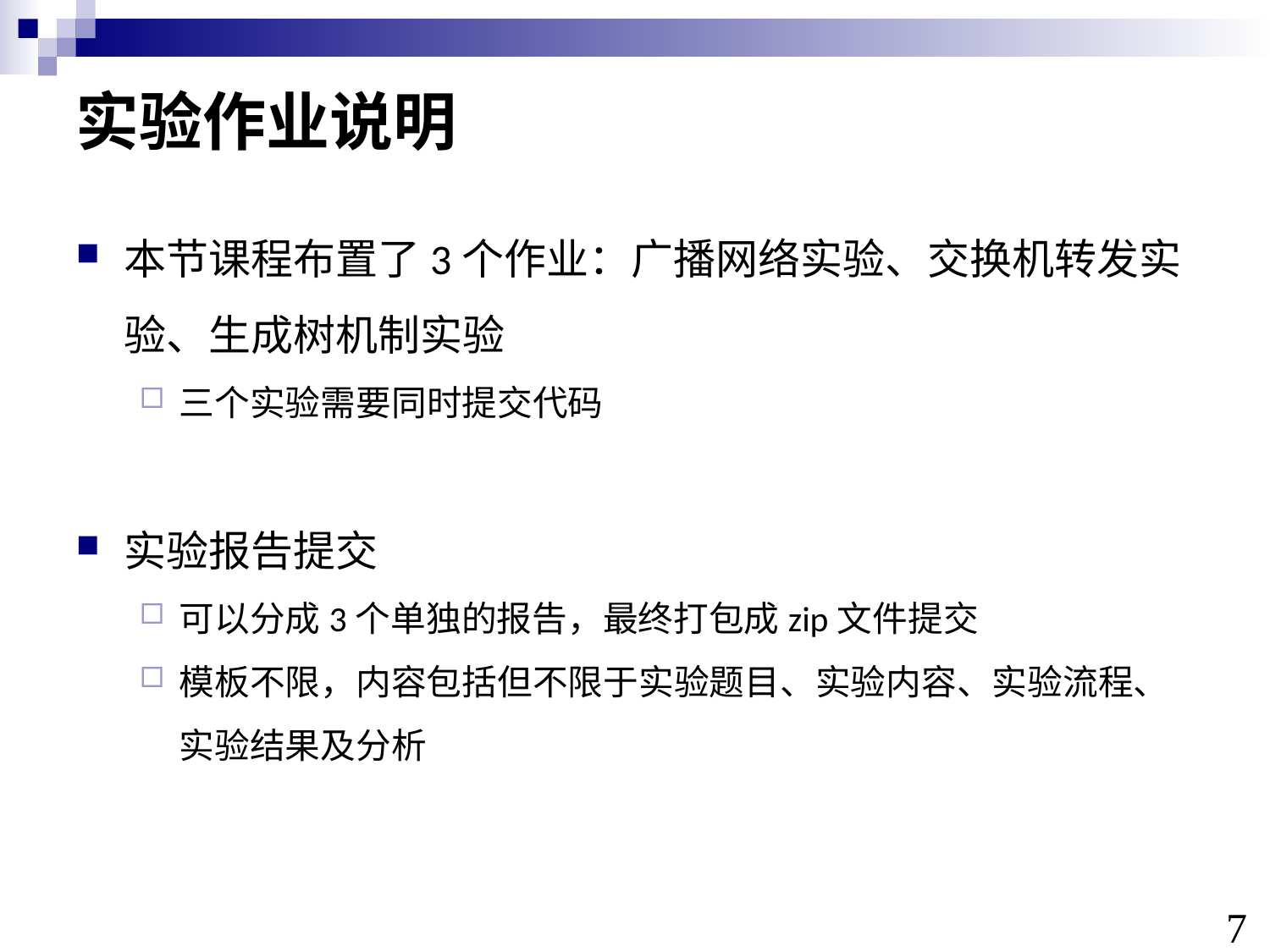

# 实验作业说明
本节课程布置了3个作业：广播网络实验、交换机转发实验、生成树机制实验
三个实验需要同时提交代码

实验报告提交
可以分成3个单独的报告，最终打包成zip文件提交
模板不限，内容包括但不限于实验题目、实验内容、实验流程、实验结果及分析
75